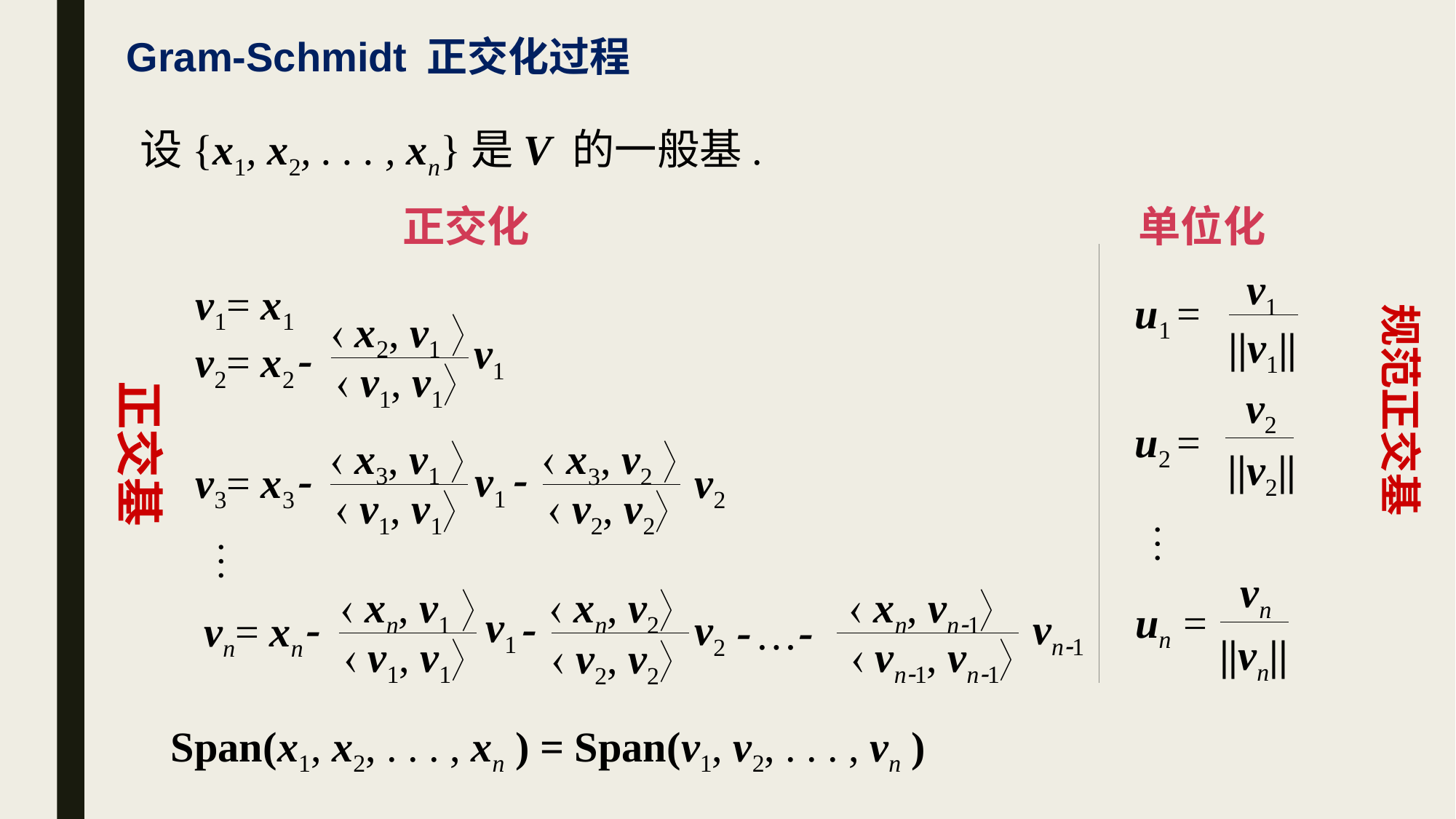

# Gram-Schmidt 正交化过程
设{x1, x2, . . . , xn}是V 的一般基.
正交化
单位化
v1
v1= x1
v2= x2−
u1 =
规范正交基
〈 x2, v1 〉
||v1||
v1
〈 v1, v1〉
正交基
v2
u2 =
〈 x3, v1 〉
〈 x3, v2 〉
||v2||
v1
−
v3= x3−
v2
〈 v1, v1〉
〈 v2, v2〉
…
…
vn
〈 xn, v2〉
〈 xn, vn−1〉
〈 xn, v1 〉
un  =
v1
vn−1
v2
−
vn= xn−
− …−
||vn||
〈 v1, v1〉
〈 vn−1, vn−1〉
〈 v2, v2〉
Span(x1, x2, . . . , xn ) = Span(v1, v2, . . . , vn )